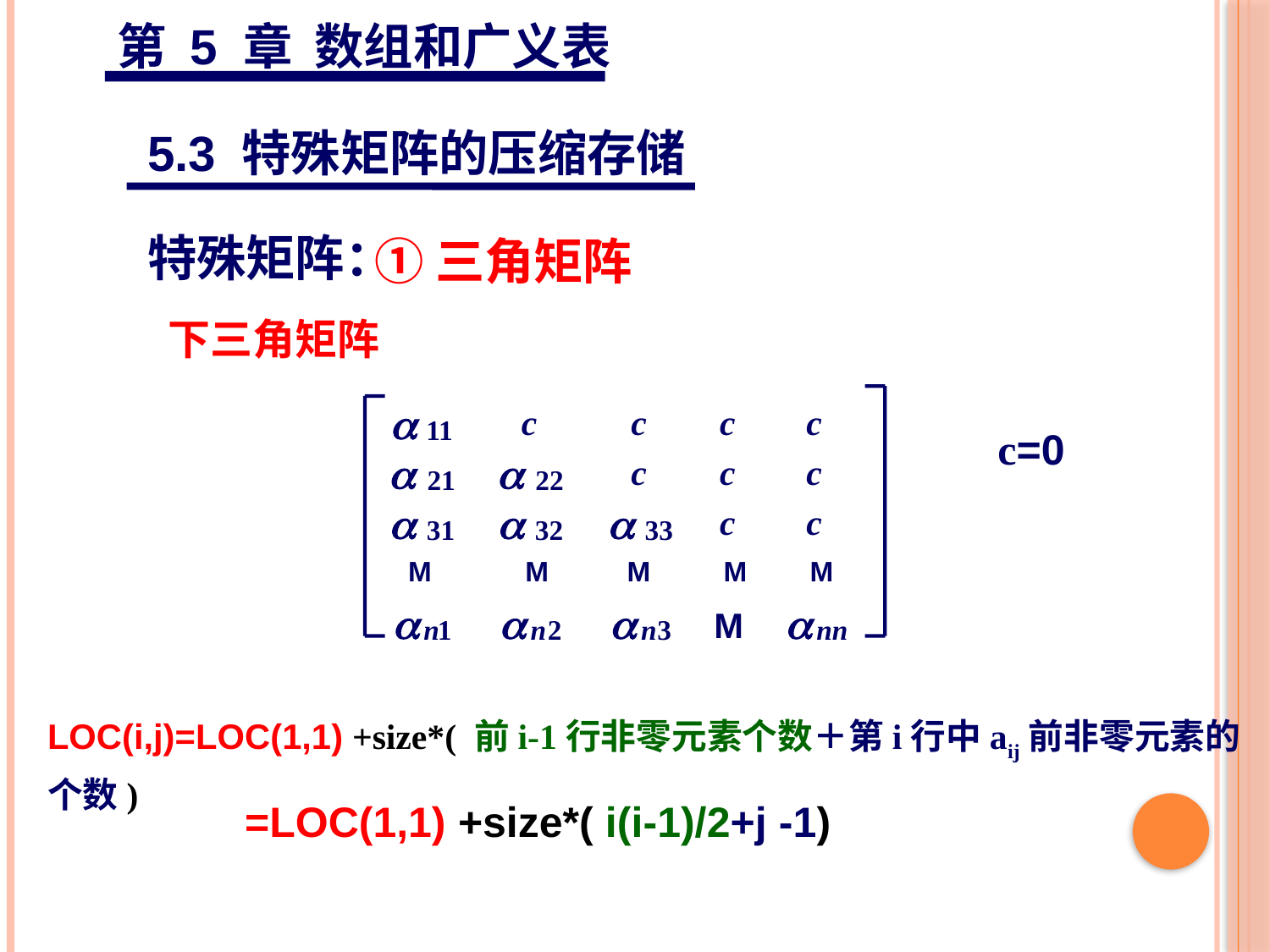

第 5 章  数组和广义表

5.3 特殊矩阵的压缩存储

特殊矩阵：
①三角矩阵
下三角矩阵

α
c
c
c
c
11
α
α
c
c
c
21
22
α
α
α
c
c
31
32
33
M
M
M
M
M
α
α
α
α
M
n
1
n
2
n
3
nn
c=0
LOC(i,j)=LOC(1,1) +size*( 前i-1行非零元素个数＋第i行中aij前非零元素的个数)
=LOC(1,1) +size*( i(i-1)/2+j -1)
12